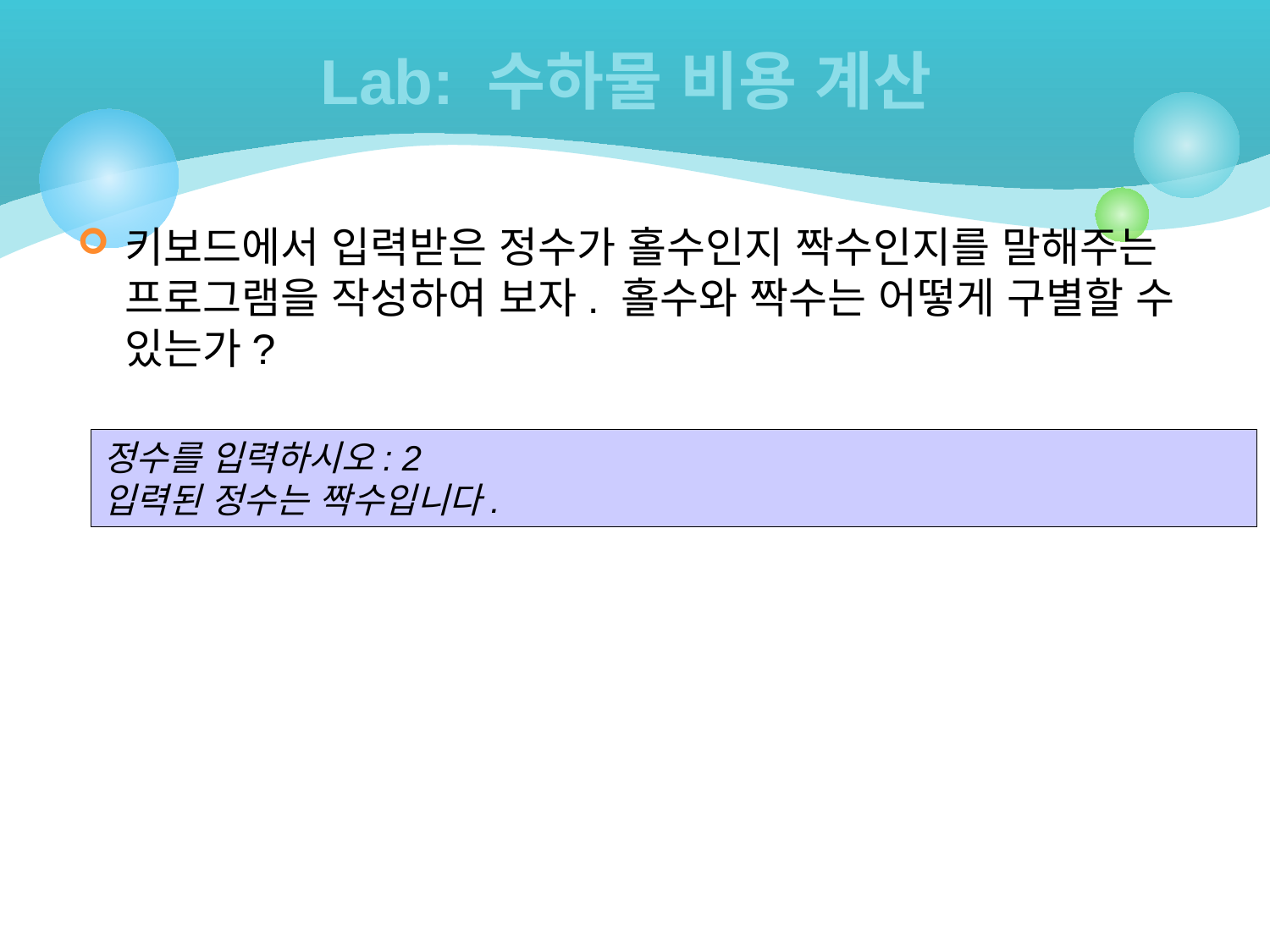

# Lab: 수하물 비용 계산
키보드에서 입력받은 정수가 홀수인지 짝수인지를 말해주는 프로그램을 작성하여 보자. 홀수와 짝수는 어떻게 구별할 수 있는가?
정수를 입력하시오: 2
입력된 정수는 짝수입니다.